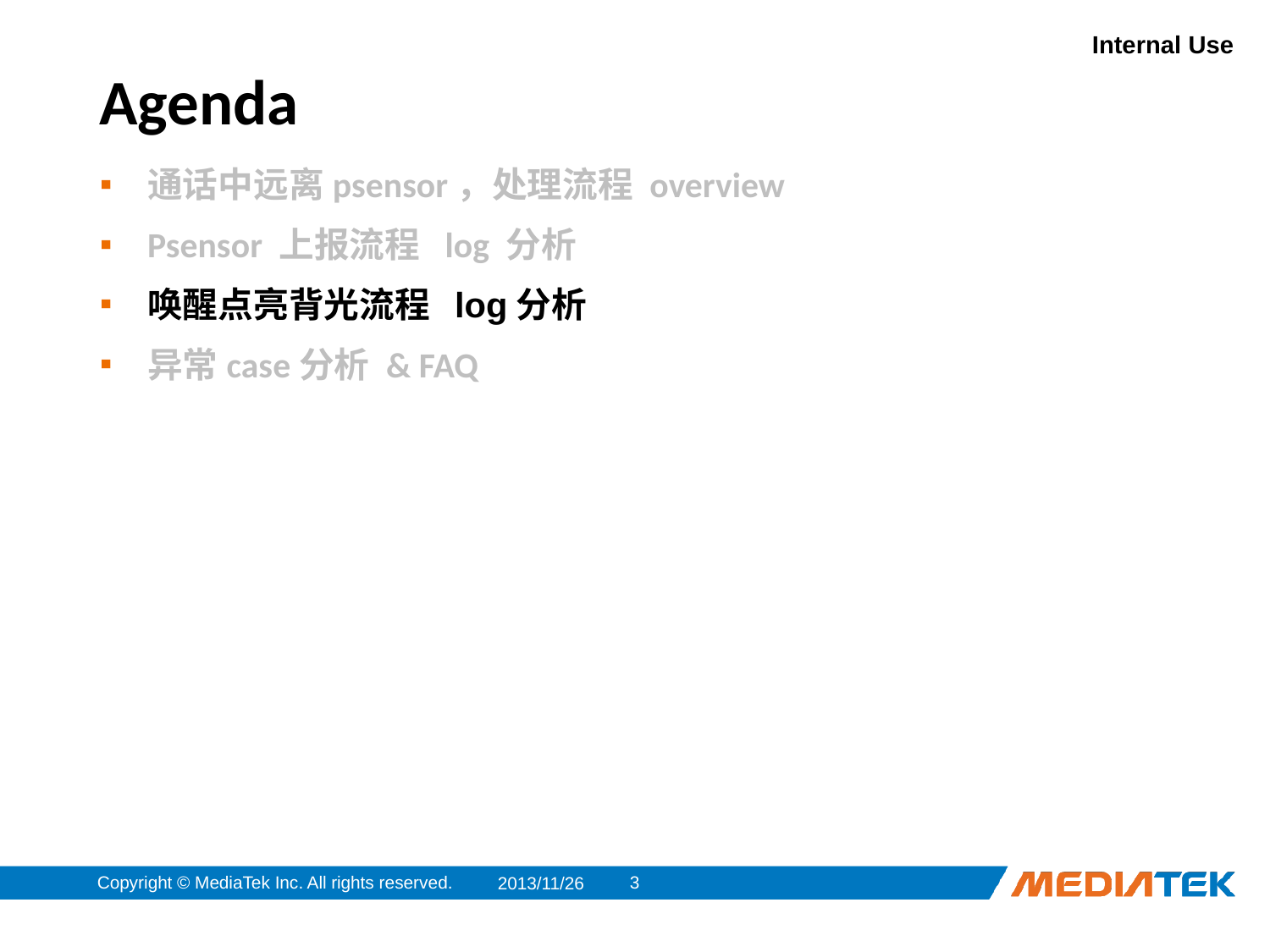

# Agenda
通话中远离psensor，处理流程 overview
Psensor 上报流程  log 分析
唤醒点亮背光流程  log分析
异常case分析 & FAQ

Copyright © MediaTek Inc. All rights reserved.
3
2013/11/26